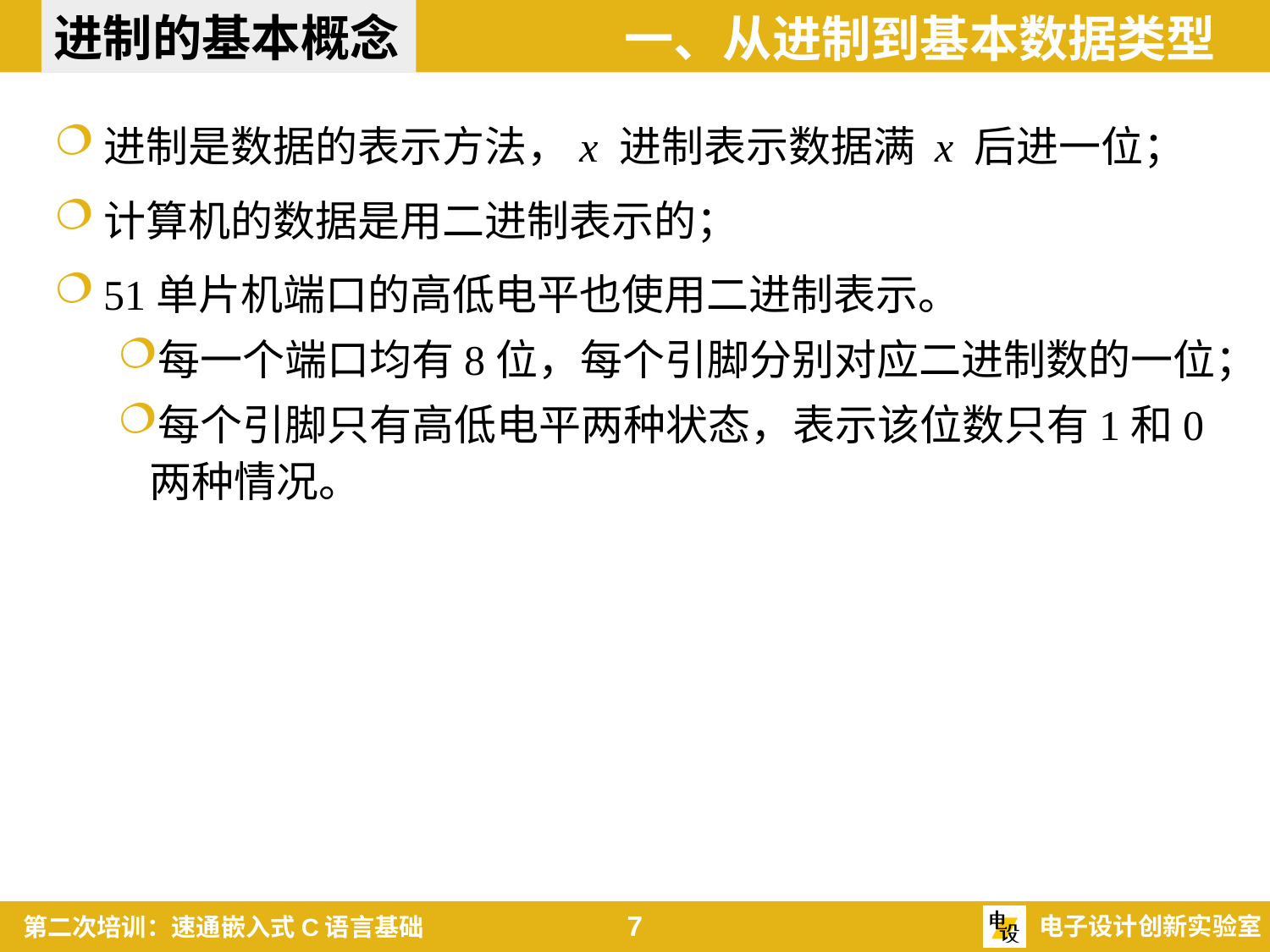

进制的基本概念
一、从进制到基本数据类型
进制是数据的表示方法，x 进制表示数据满 x 后进一位；
计算机的数据是用二进制表示的；
51单片机端口的高低电平也使用二进制表示。
每一个端口均有8位，每个引脚分别对应二进制数的一位；
每个引脚只有高低电平两种状态，表示该位数只有1和0两种情况。

7